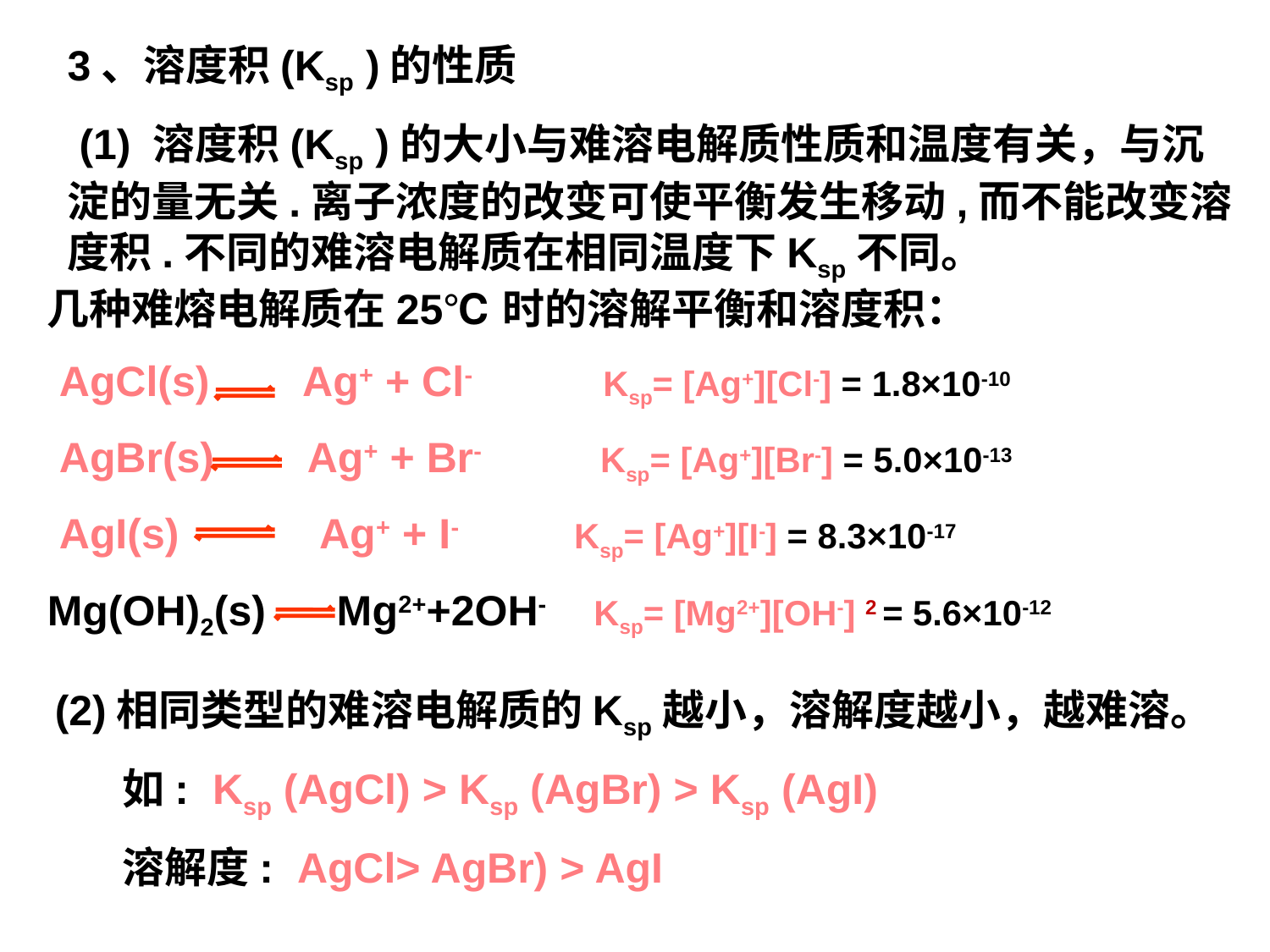

3、溶度积(Ksp )的性质
 (1) 溶度积(Ksp )的大小与难溶电解质性质和温度有关，与沉淀的量无关.离子浓度的改变可使平衡发生移动,而不能改变溶度积.不同的难溶电解质在相同温度下Ksp不同。
几种难熔电解质在25℃时的溶解平衡和溶度积：
 AgCl(s)        Ag+ + Cl-           Ksp= [Ag+][Cl-] = 1.8×10-10
 AgBr(s)        Ag+ + Br-          Ksp= [Ag+][Br-] = 5.0×10-13
 AgI(s)            Ag+ + I-                 Ksp= [Ag+][I-] = 8.3×10-17
Mg(OH)2(s)      Mg2++2OH-    Ksp= [Mg2+][OH-] 2 = 5.6×10-12

(2)相同类型的难溶电解质的Ksp越小，溶解度越小，越难溶。
      如:  Ksp (AgCl) > Ksp (AgBr) > Ksp (AgI)
      溶解度:  AgCl> AgBr) > AgI